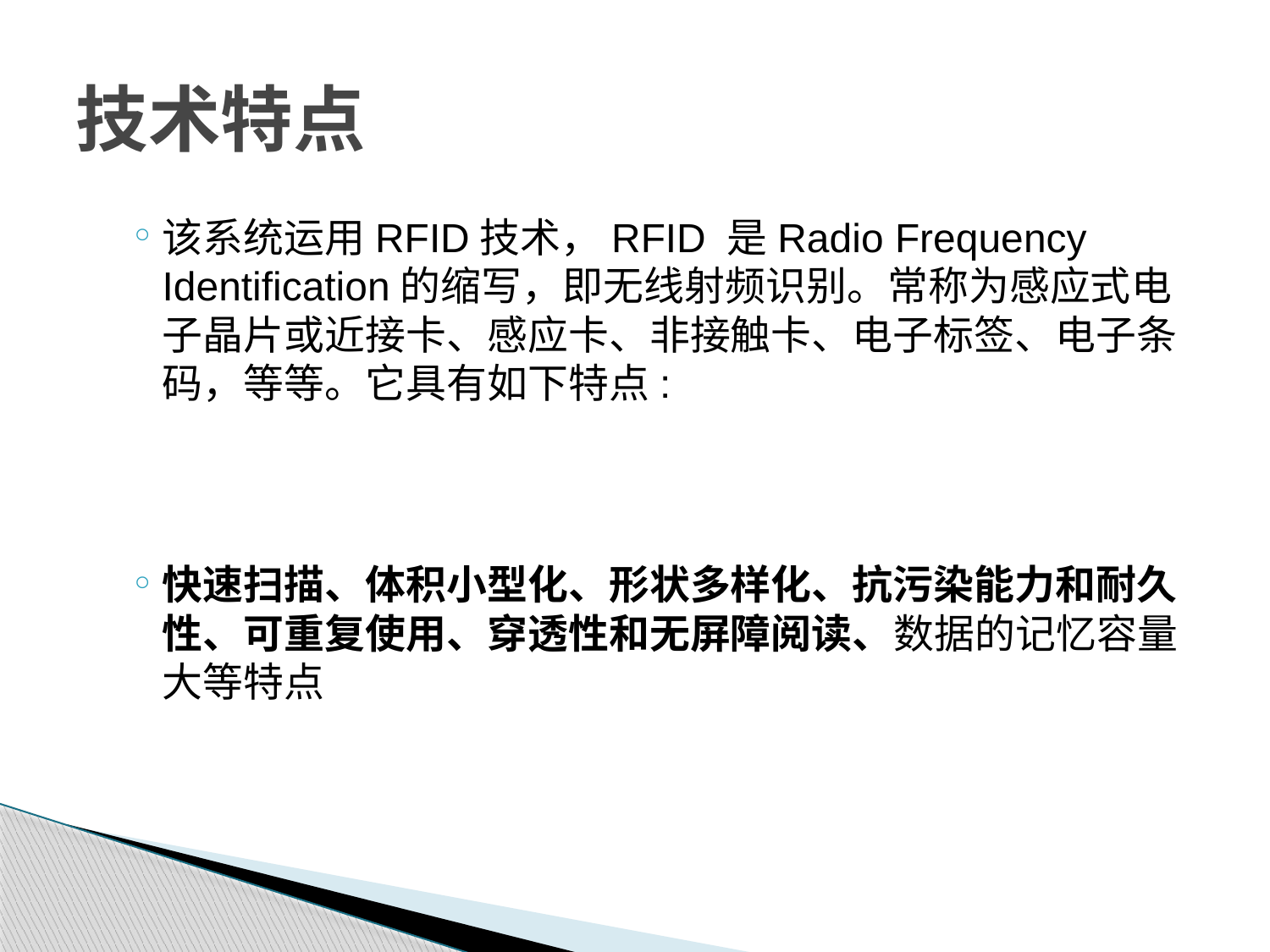

# 技术特点
该系统运用RFID技术，RFID 是Radio Frequency Identification的缩写，即无线射频识别。常称为感应式电子晶片或近接卡、感应卡、非接触卡、电子标签、电子条码，等等。它具有如下特点:

快速扫描、体积小型化、形状多样化、抗污染能力和耐久性、可重复使用、穿透性和无屏障阅读、数据的记忆容量大等特点